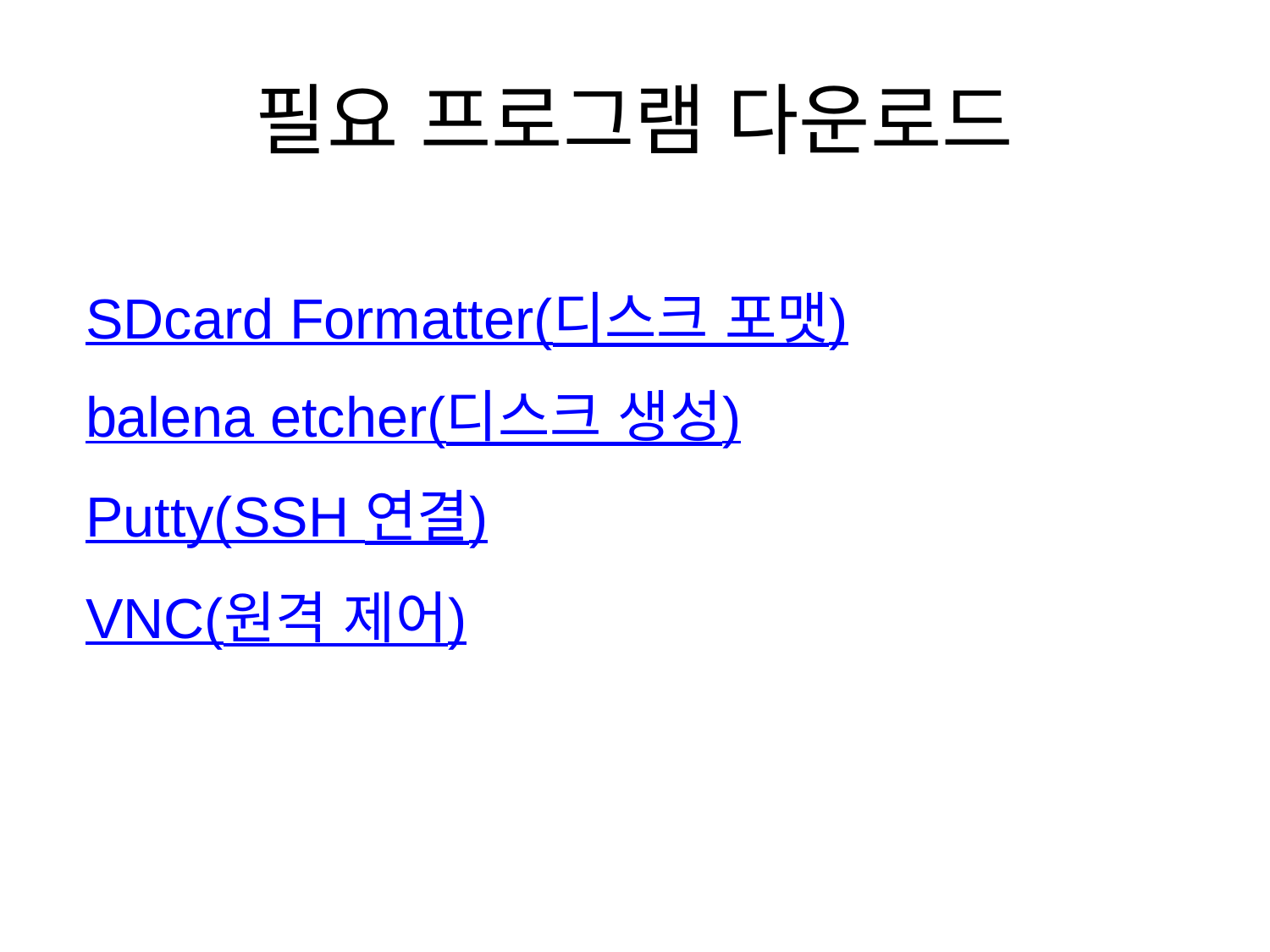

# 필요 프로그램 다운로드
SDcard Formatter(디스크 포맷)
balena etcher(디스크 생성)
Putty(SSH 연결)
VNC(원격 제어)